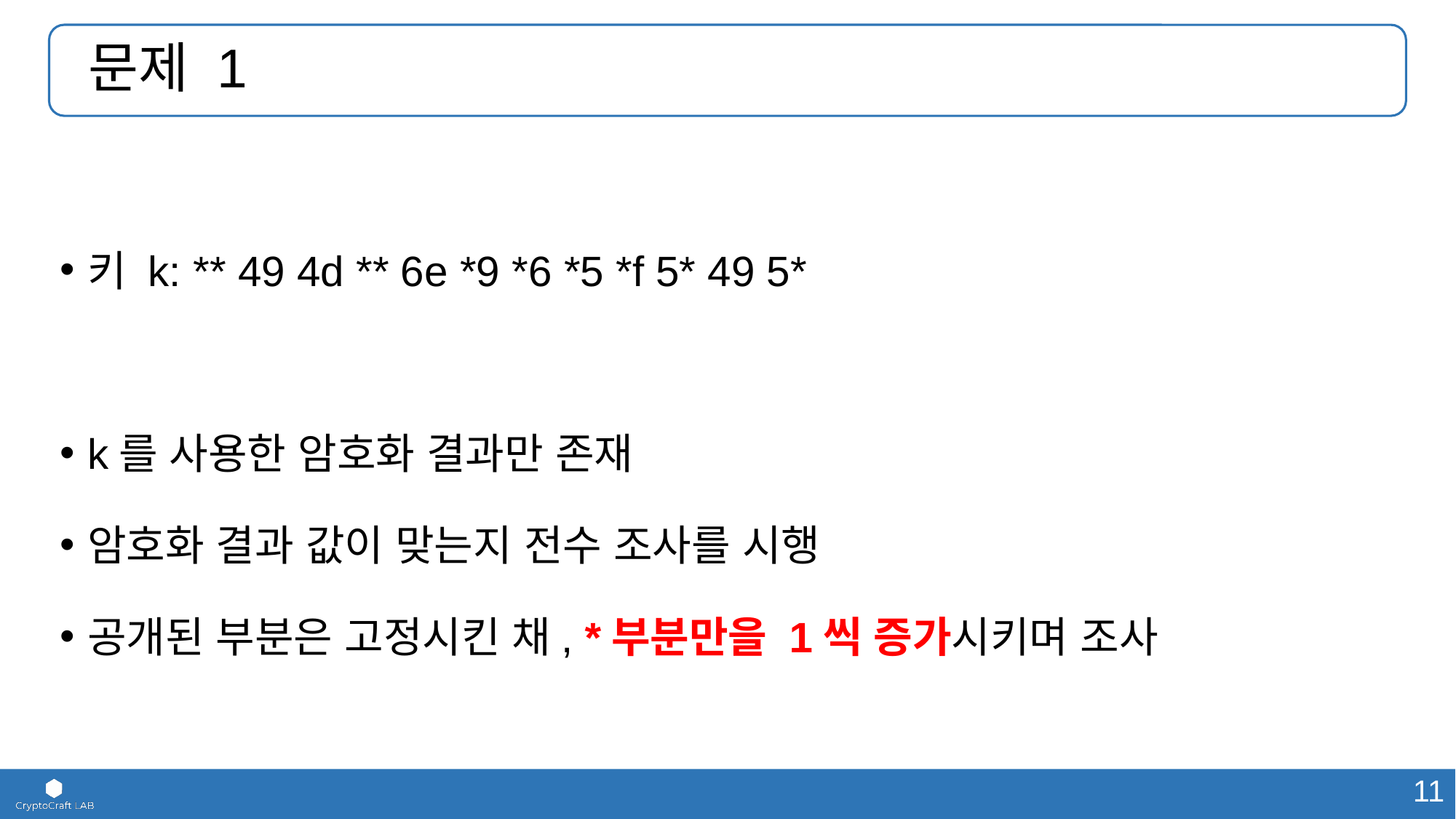

# 문제 1
키 k: ** 49 4d ** 6e *9 *6 *5 *f 5* 49 5*

k를 사용한 암호화 결과만 존재
암호화 결과 값이 맞는지 전수 조사를 시행
공개된 부분은 고정시킨 채, *부분만을 1씩 증가시키며 조사